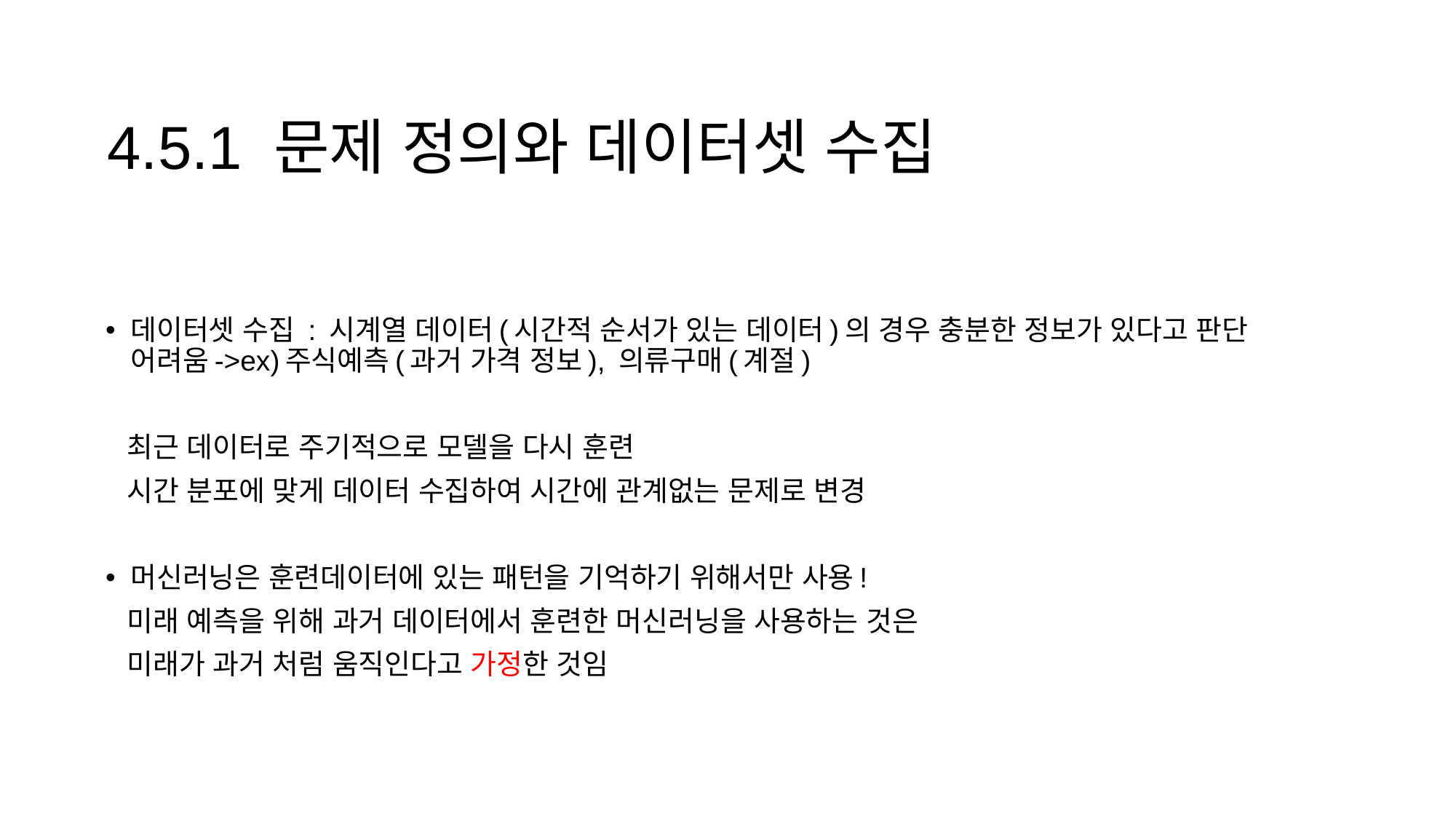

# 4.5.1 문제 정의와 데이터셋 수집
데이터셋 수집 : 시계열 데이터(시간적 순서가 있는 데이터)의 경우 충분한 정보가 있다고 판단 어려움->ex)주식예측(과거 가격 정보), 의류구매(계절)

  최근 데이터로 주기적으로 모델을 다시 훈련
  시간 분포에 맞게 데이터 수집하여 시간에 관계없는 문제로 변경

머신러닝은 훈련데이터에 있는 패턴을 기억하기 위해서만 사용!
  미래 예측을 위해 과거 데이터에서 훈련한 머신러닝을 사용하는 것은
  미래가 과거 처럼 움직인다고 가정한 것임